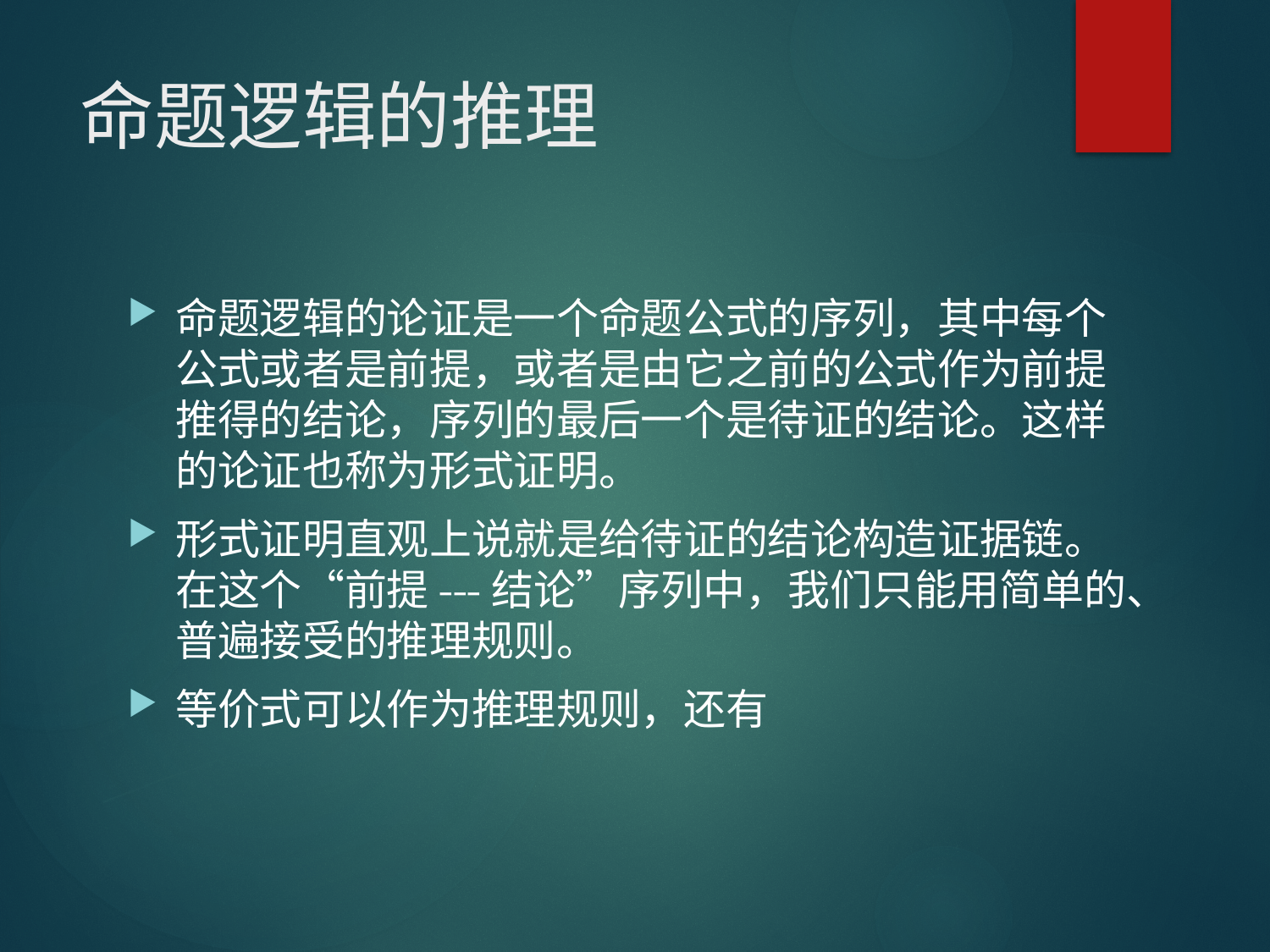

# 命题逻辑的推理
命题逻辑的论证是一个命题公式的序列，其中每个公式或者是前提，或者是由它之前的公式作为前提推得的结论，序列的最后一个是待证的结论。这样的论证也称为形式证明。
形式证明直观上说就是给待证的结论构造证据链。在这个“前提---结论”序列中，我们只能用简单的、普遍接受的推理规则。
等价式可以作为推理规则，还有